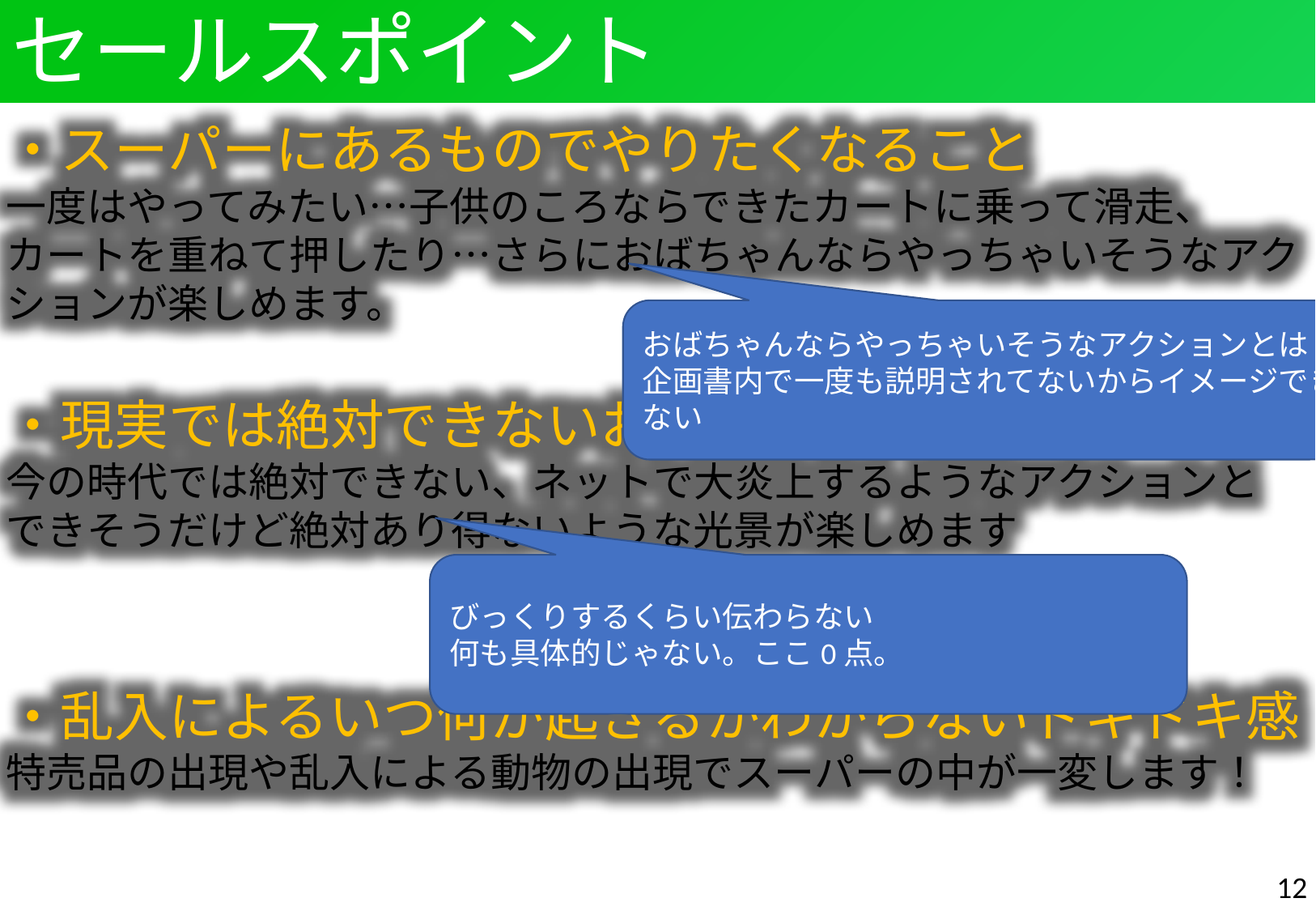

セールスポイント

・スーパーにあるものでやりたくなること
一度はやってみたい…子供のころならできたカートに乗って滑走、
カートを重ねて押したり…さらにおばちゃんならやっちゃいそうなアクションが楽しめます。

・現実では絶対できないおバカアクション
今の時代では絶対できない、ネットで大炎上するようなアクションと
できそうだけど絶対あり得ないような光景が楽しめます

・乱入によるいつ何が起きるかわからないドキドキ感
特売品の出現や乱入による動物の出現でスーパーの中が一変します！
おばちゃんならやっちゃいそうなアクションとは？
企画書内で一度も説明されてないからイメージできない
びっくりするくらい伝わらない
何も具体的じゃない。ここ0点。
12